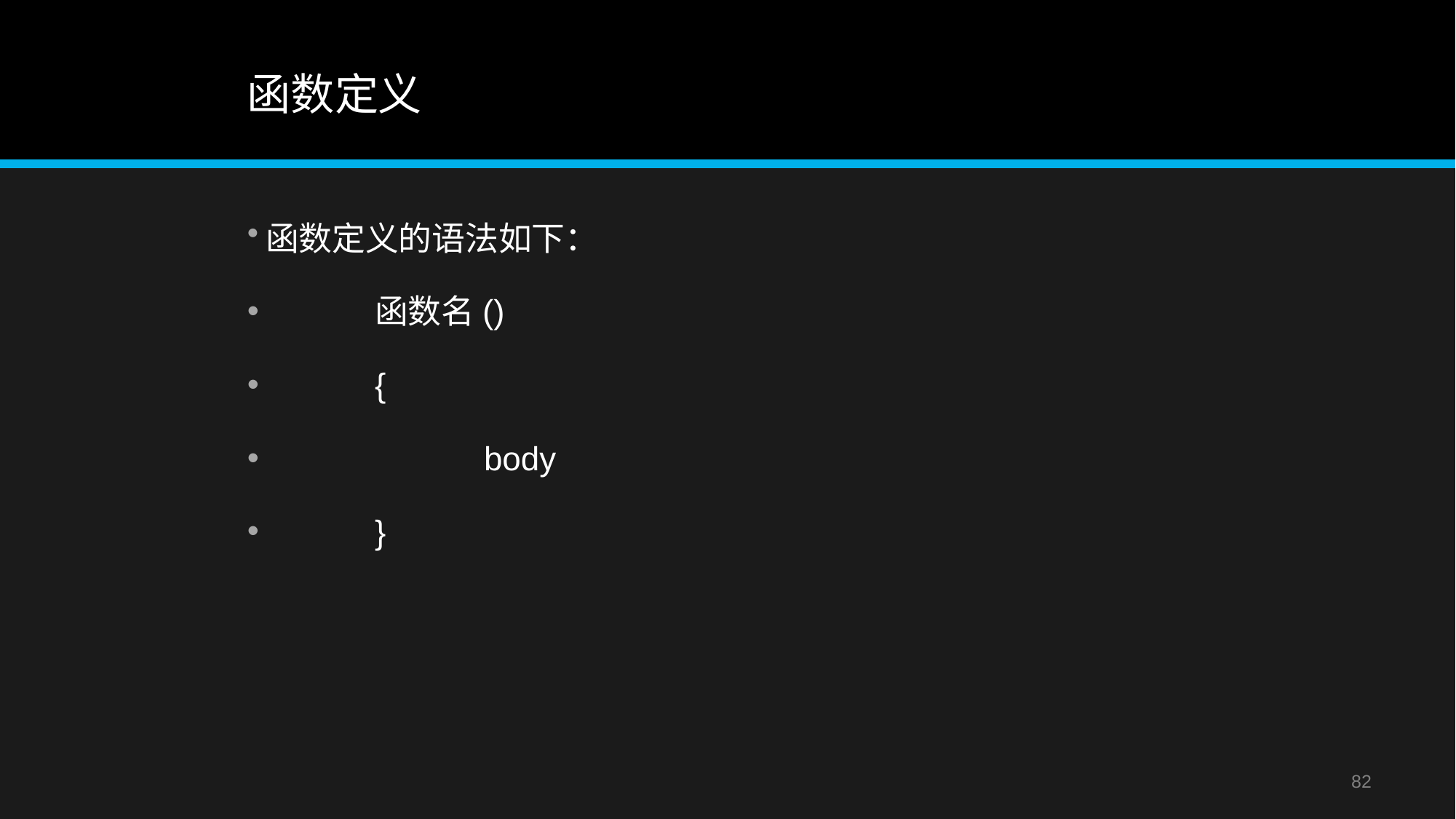

# 函数定义
函数定义的语法如下：
	函数名()
	{
		body
	}
82